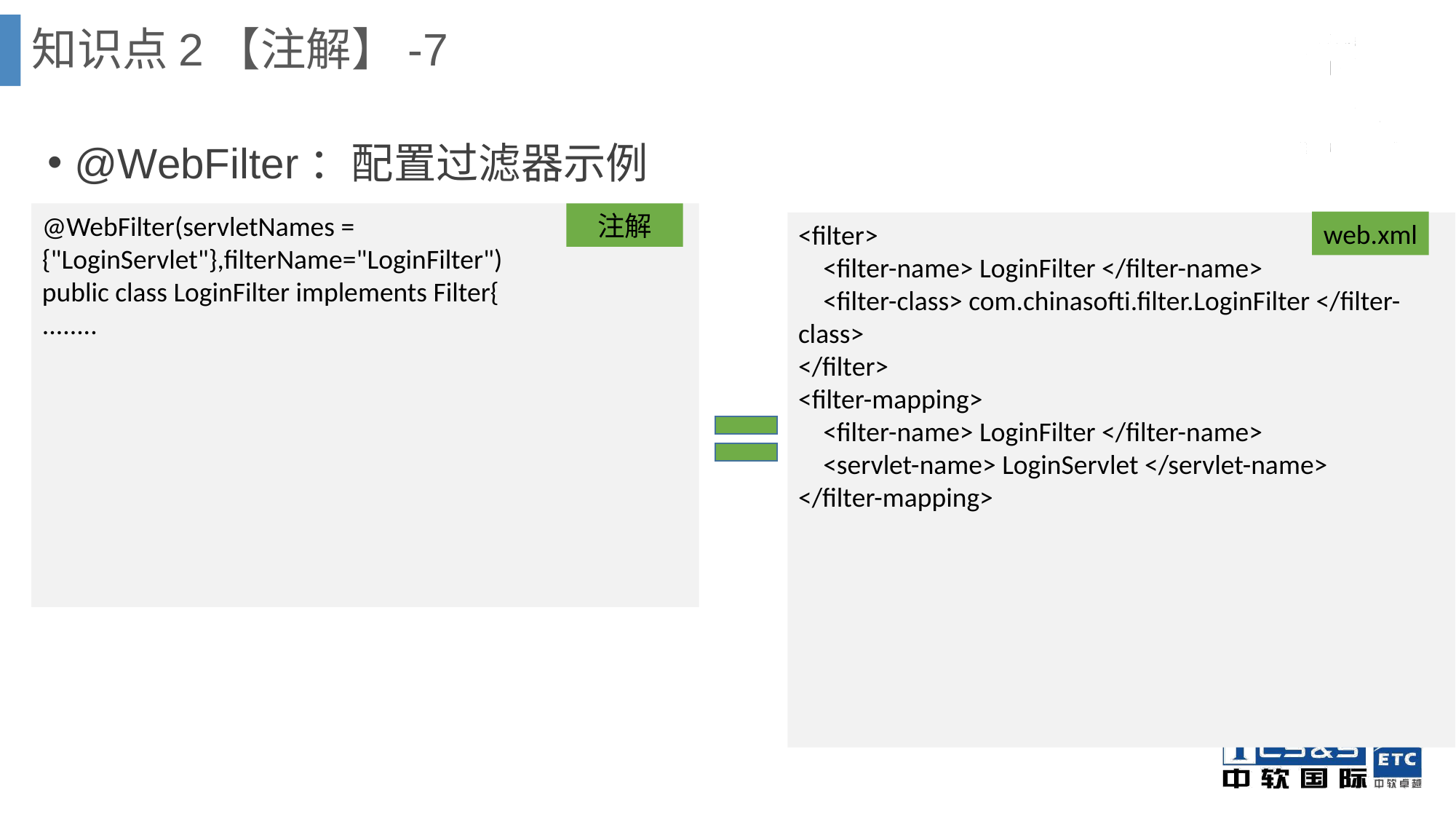

知识点2【注解】-7
@WebFilter：配置过滤器示例
注解
@WebFilter(servletNames = {"LoginServlet"},filterName="LoginFilter")
public class LoginFilter implements Filter{
........

web.xml
<filter>
    <filter-name> LoginFilter </filter-name>
    <filter-class> com.chinasofti.filter.LoginFilter </filter-class>
</filter>
<filter-mapping>
    <filter-name> LoginFilter </filter-name>
    <servlet-name> LoginServlet </servlet-name>
</filter-mapping>